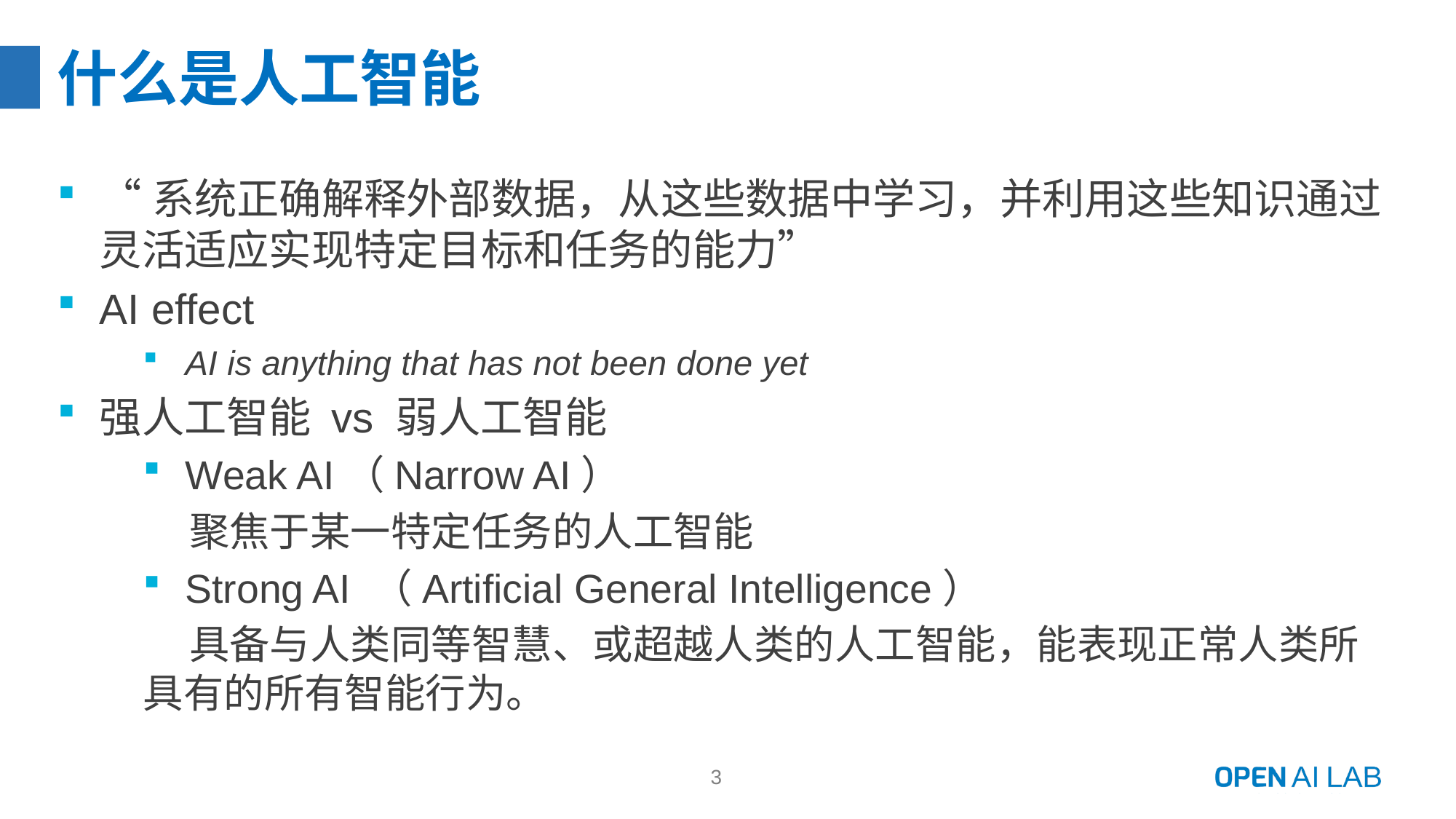

# 什么是人工智能

“系统正确解释外部数据，从这些数据中学习，并利用这些知识通过灵活适应实现特定目标和任务的能力”
AI effect
AI is anything that has not been done yet
强人工智能 vs 弱人工智能
Weak AI（Narrow AI）
    聚焦于某一特定任务的人工智能
Strong AI （Artificial General Intelligence）
    具备与人类同等智慧、或超越人类的人工智能，能表现正常人类所  具有的所有智能行为。